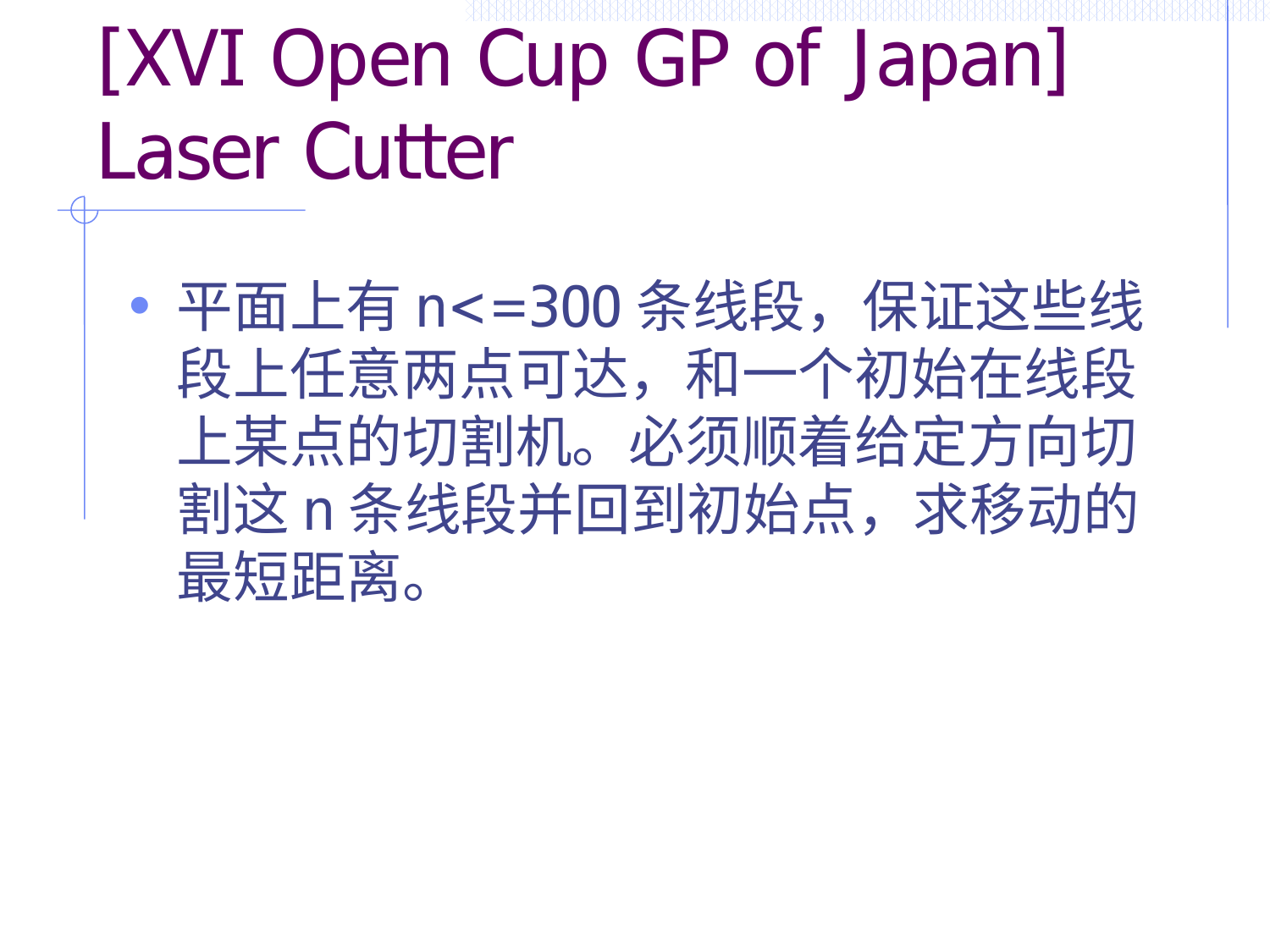

# [XVI Open Cup GP of Japan] Laser Cutter
平面上有n<=300条线段，保证这些线段上任意两点可达，和一个初始在线段上某点的切割机。必须顺着给定方向切割这n条线段并回到初始点，求移动的最短距离。